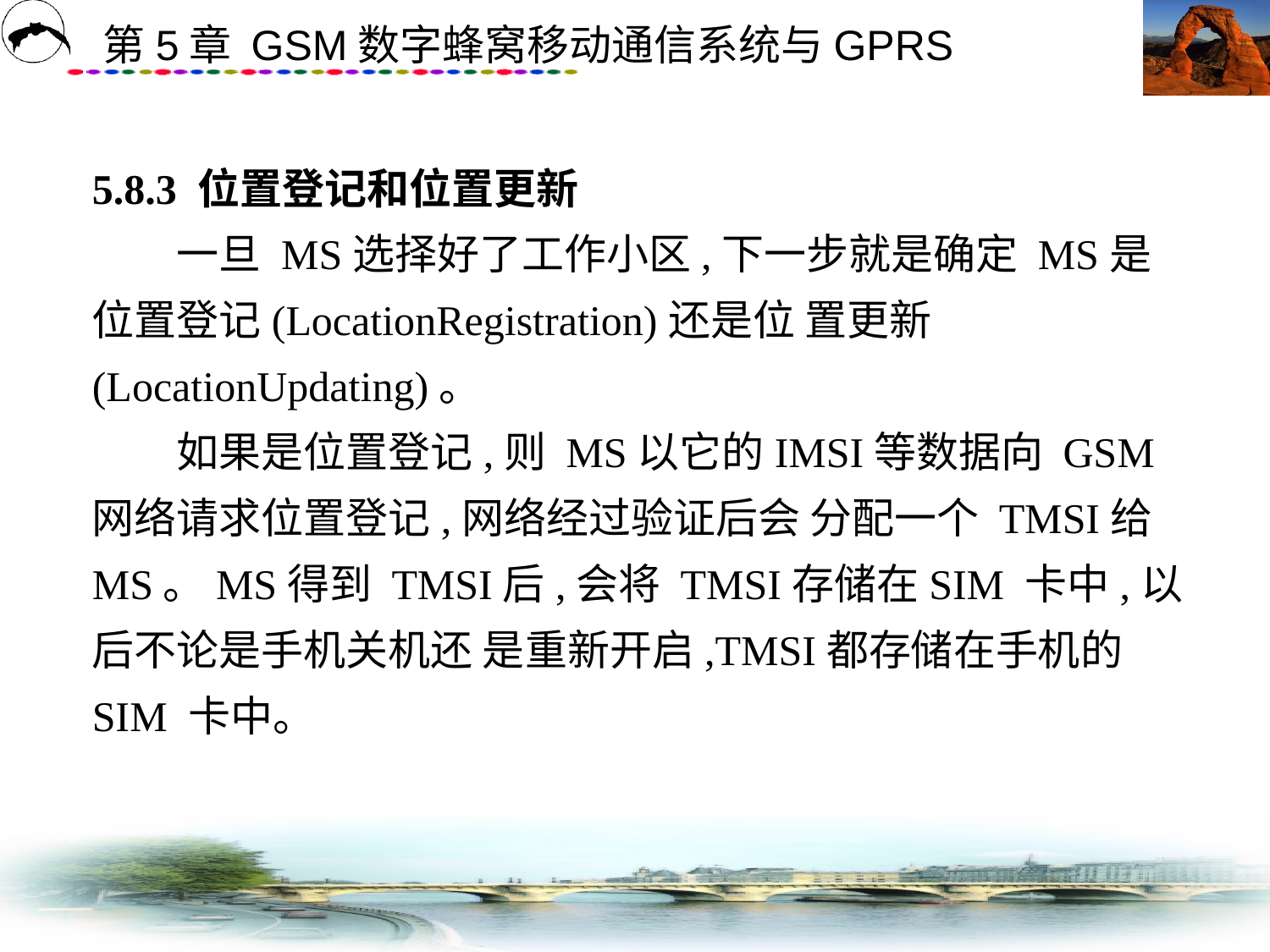

# 5.8.3 位置登记和位置更新 　　一旦 MS选择好了工作小区,下一步就是确定 MS是位置登记(LocationRegistration)还是位 置更新(LocationUpdating)。 　　如果是位置登记,则 MS以它的IMSI等数据向 GSM 网络请求位置登记,网络经过验证后会 分配一个 TMSI给 MS。MS得到 TMSI后,会将 TMSI存储在SIM 卡中,以后不论是手机关机还 是重新开启,TMSI都存储在手机的SIM 卡中。